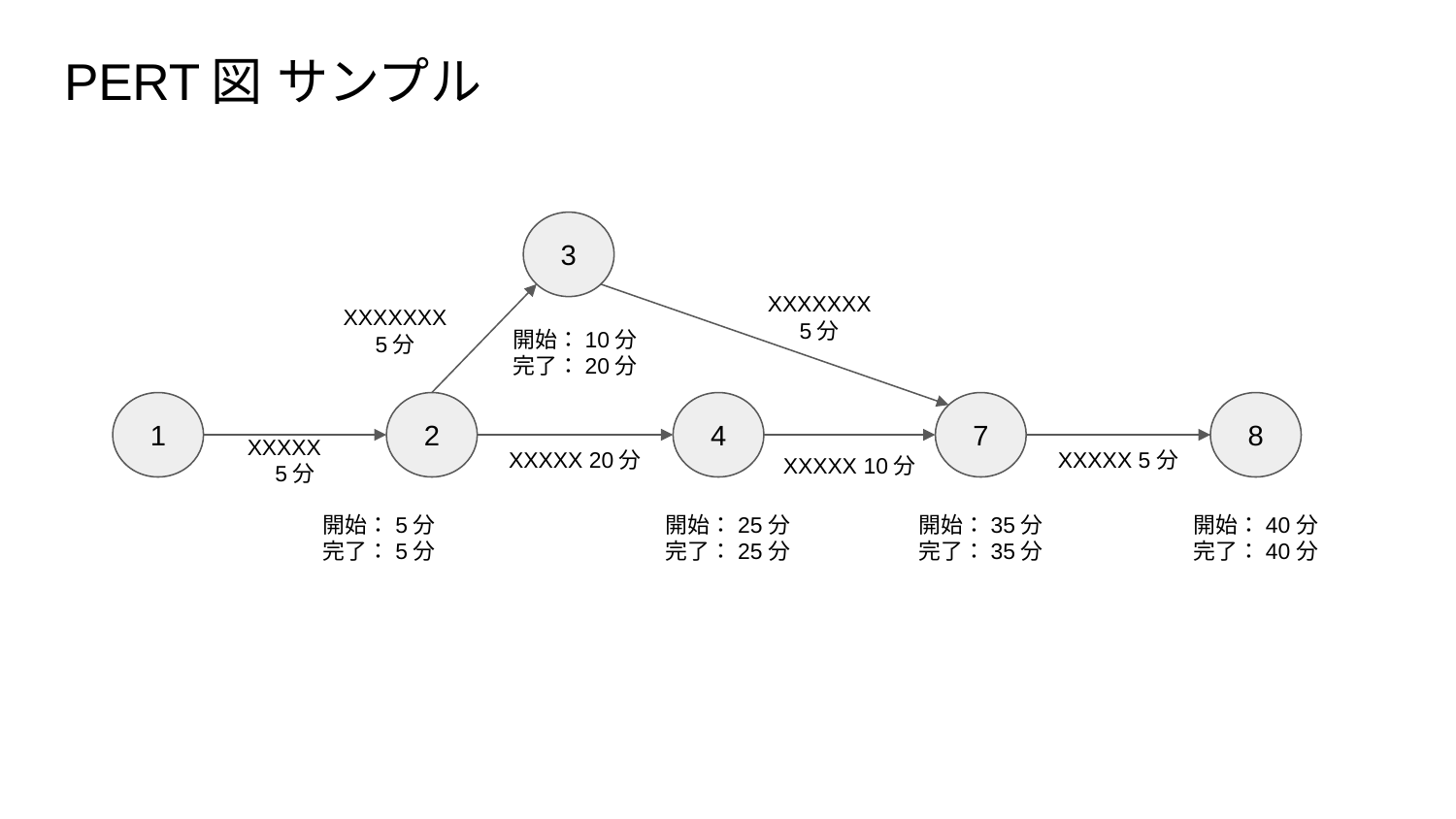

# PERT図 サンプル
3
XXXXXXX
5分
XXXXXXX
5分
開始：10分
完了：20分
1
2
4
7
8
XXXXX 5分
 XXXXX
5分
XXXXX 20分
XXXXX 10分
開始：5分
完了：5分
開始：25分
完了：25分
開始：40分
完了：40分
開始：35分
完了：35分